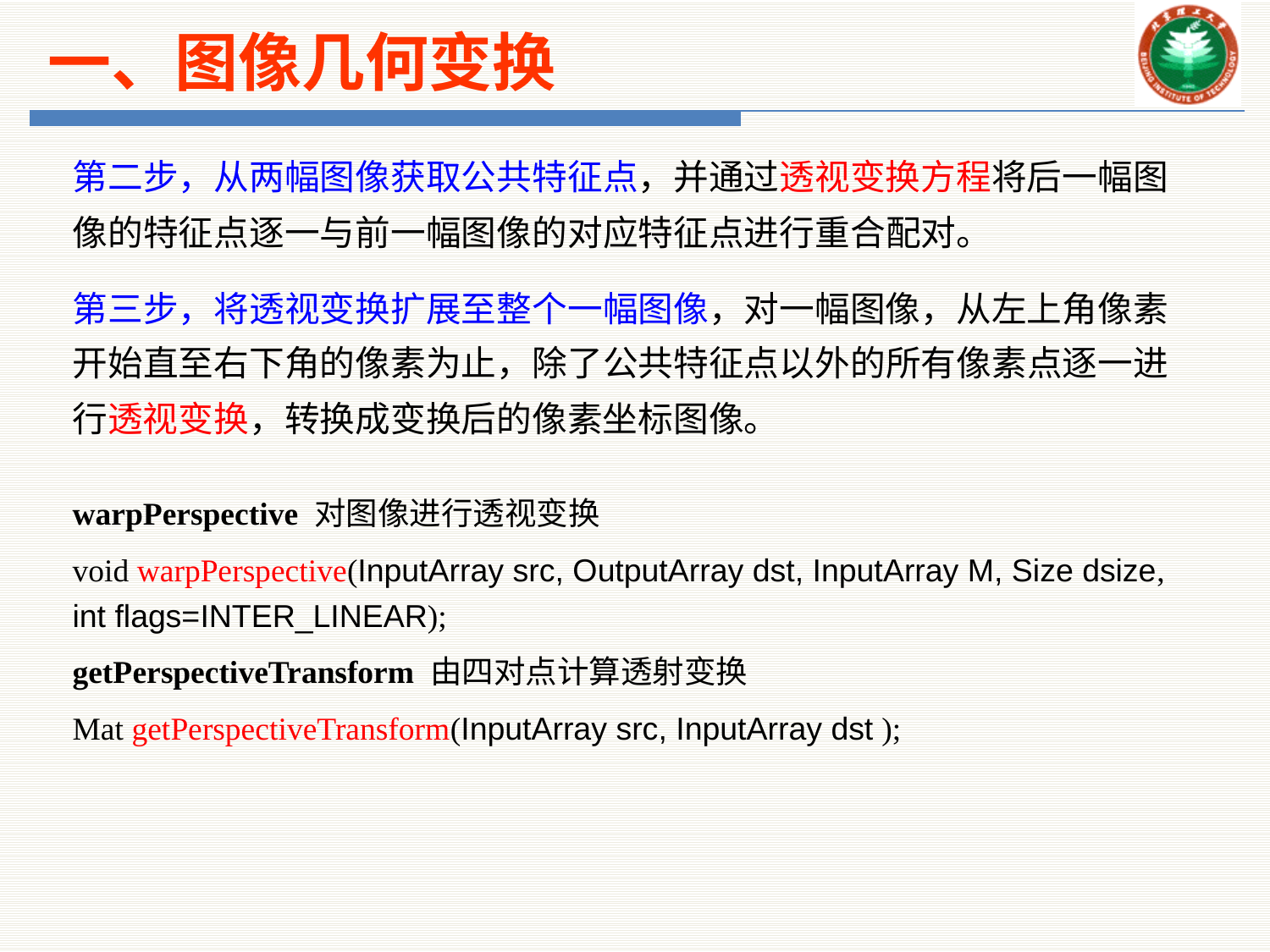

一、图像几何变换
第二步，从两幅图像获取公共特征点，并通过透视变换方程将后一幅图像的特征点逐一与前一幅图像的对应特征点进行重合配对。
第三步，将透视变换扩展至整个一幅图像，对一幅图像，从左上角像素开始直至右下角的像素为止，除了公共特征点以外的所有像素点逐一进行透视变换，转换成变换后的像素坐标图像。
warpPerspective 对图像进行透视变换
void warpPerspective(InputArray src, OutputArray dst, InputArray M, Size dsize, int flags=INTER_LINEAR);
getPerspectiveTransform 由四对点计算透射变换
Mat getPerspectiveTransform(InputArray src, InputArray dst );